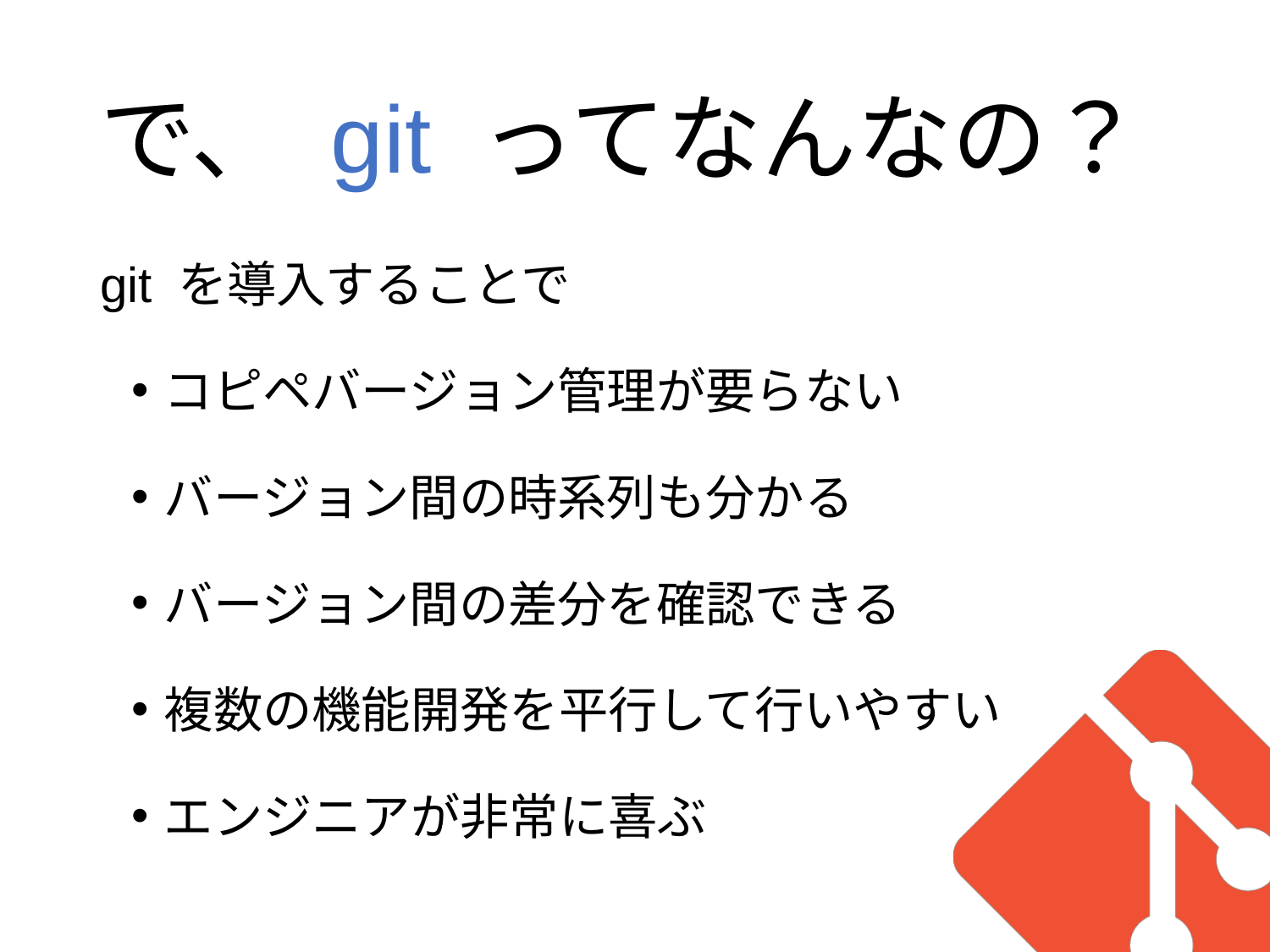

# で、 git ってなんなの？
git を導入することで
コピペバージョン管理が要らない
バージョン間の時系列も分かる
バージョン間の差分を確認できる
複数の機能開発を平行して行いやすい
エンジニアが非常に喜ぶ